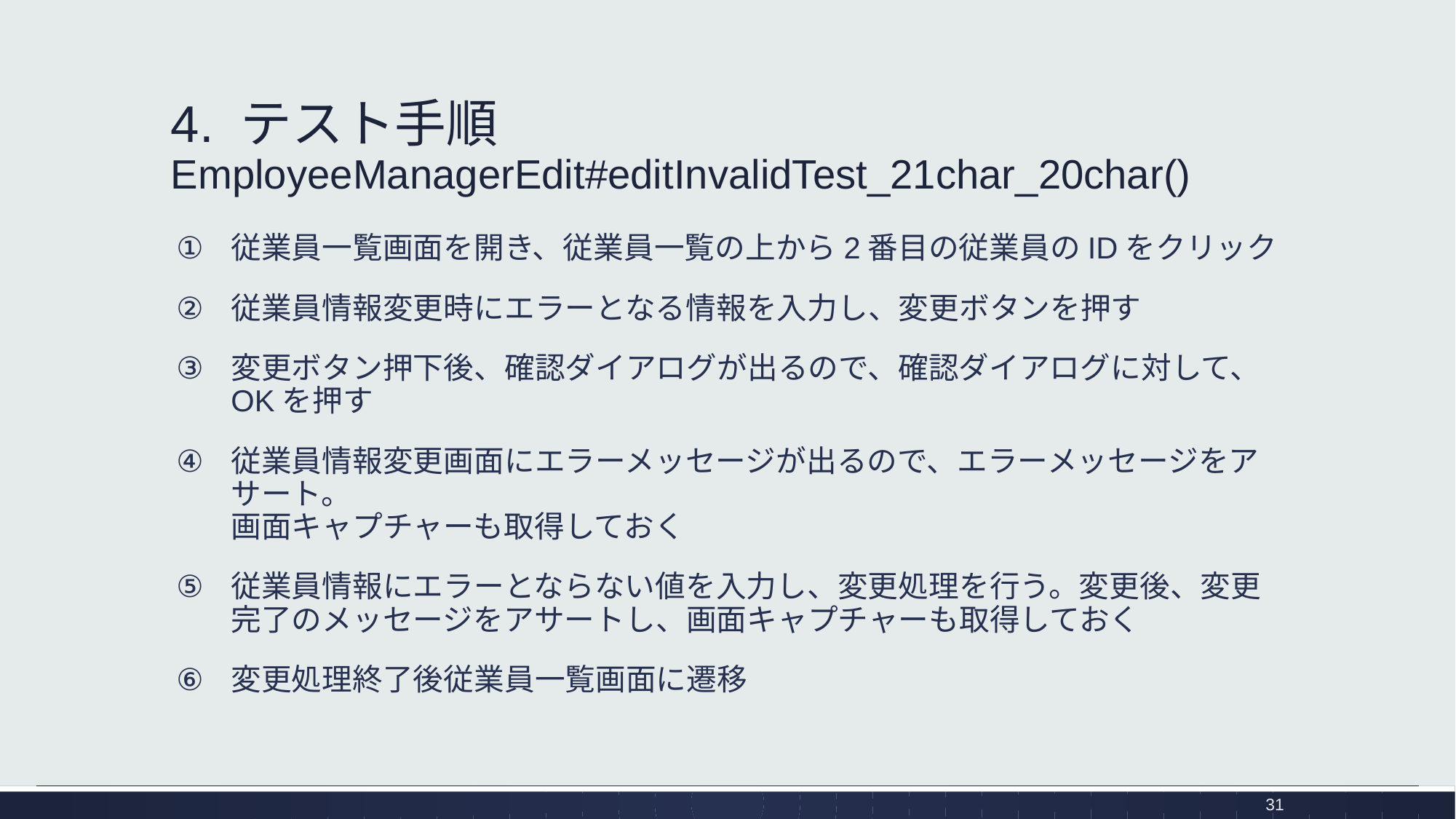

# 4. テスト手順 EmployeeManagerEdit#editInvalidTest_21char_20char()
従業員一覧画面を開き、従業員一覧の上から2番目の従業員のIDをクリック
従業員情報変更時にエラーとなる情報を入力し、変更ボタンを押す
変更ボタン押下後、確認ダイアログが出るので、確認ダイアログに対して、OKを押す
従業員情報変更画面にエラーメッセージが出るので、エラーメッセージをアサート。
画面キャプチャーも取得しておく
従業員情報にエラーとならない値を入力し、変更処理を行う。変更後、変更完了のメッセージをアサートし、画面キャプチャーも取得しておく
変更処理終了後従業員一覧画面に遷移
31